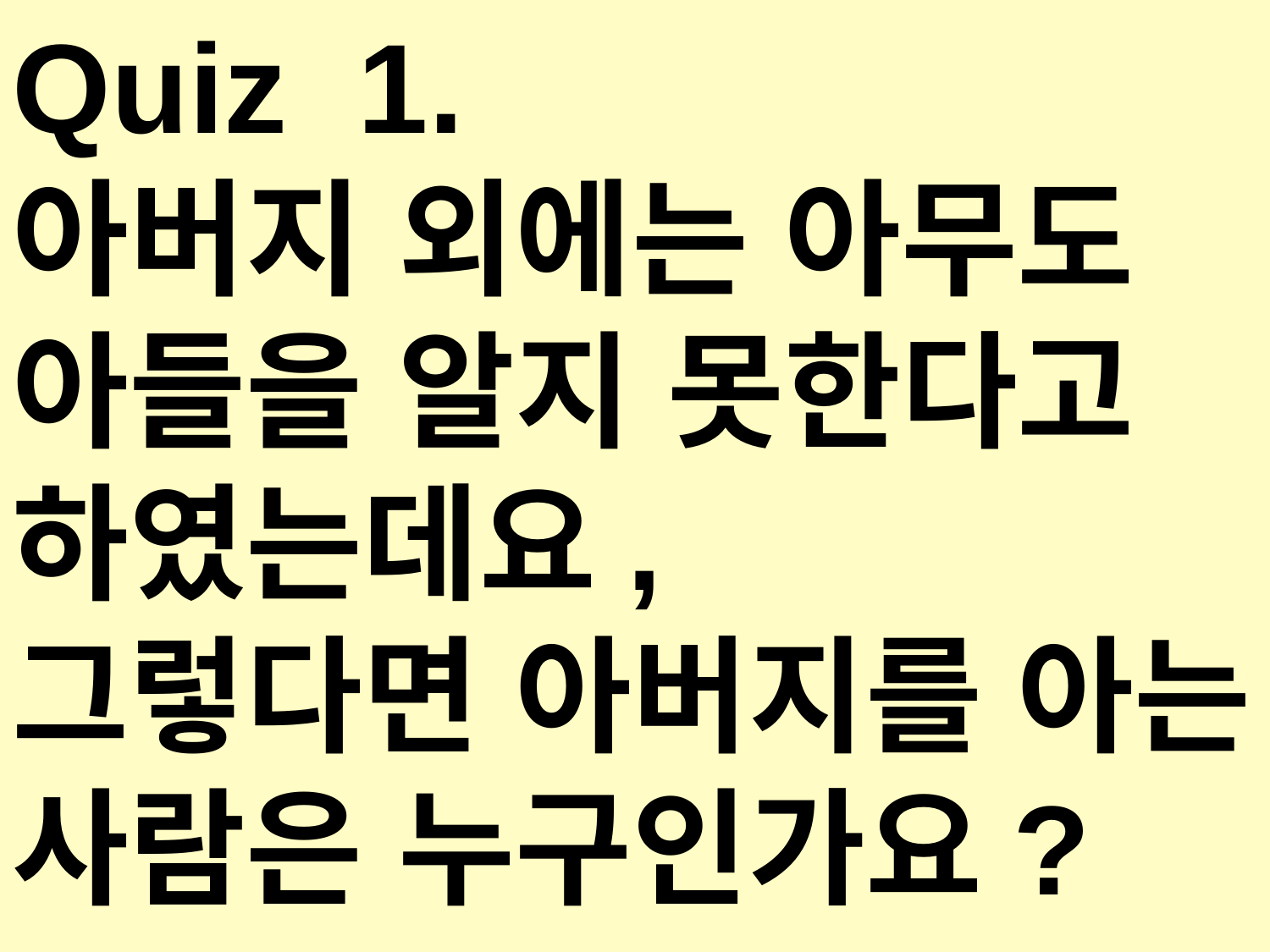

Quiz  1.
아버지 외에는 아무도 아들을 알지 못한다고 하였는데요,
그렇다면 아버지를 아는 사람은 누구인가요?